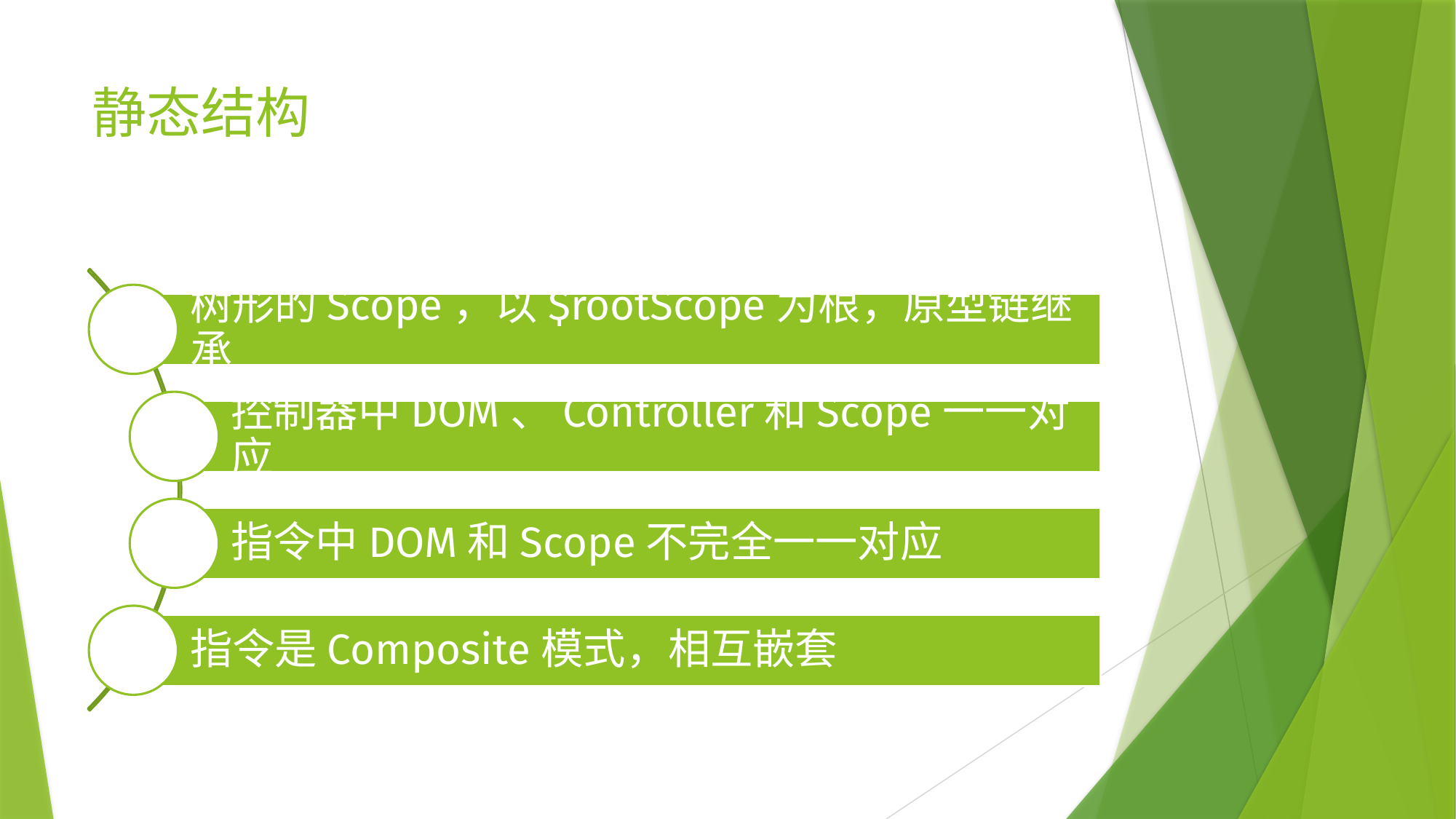

# 静态结构
树形的Scope，以$rootScope为根，原型链继承
控制器中DOM、Controller和Scope一一对应
指令中DOM和Scope不完全一一对应
指令是Composite模式，相互嵌套